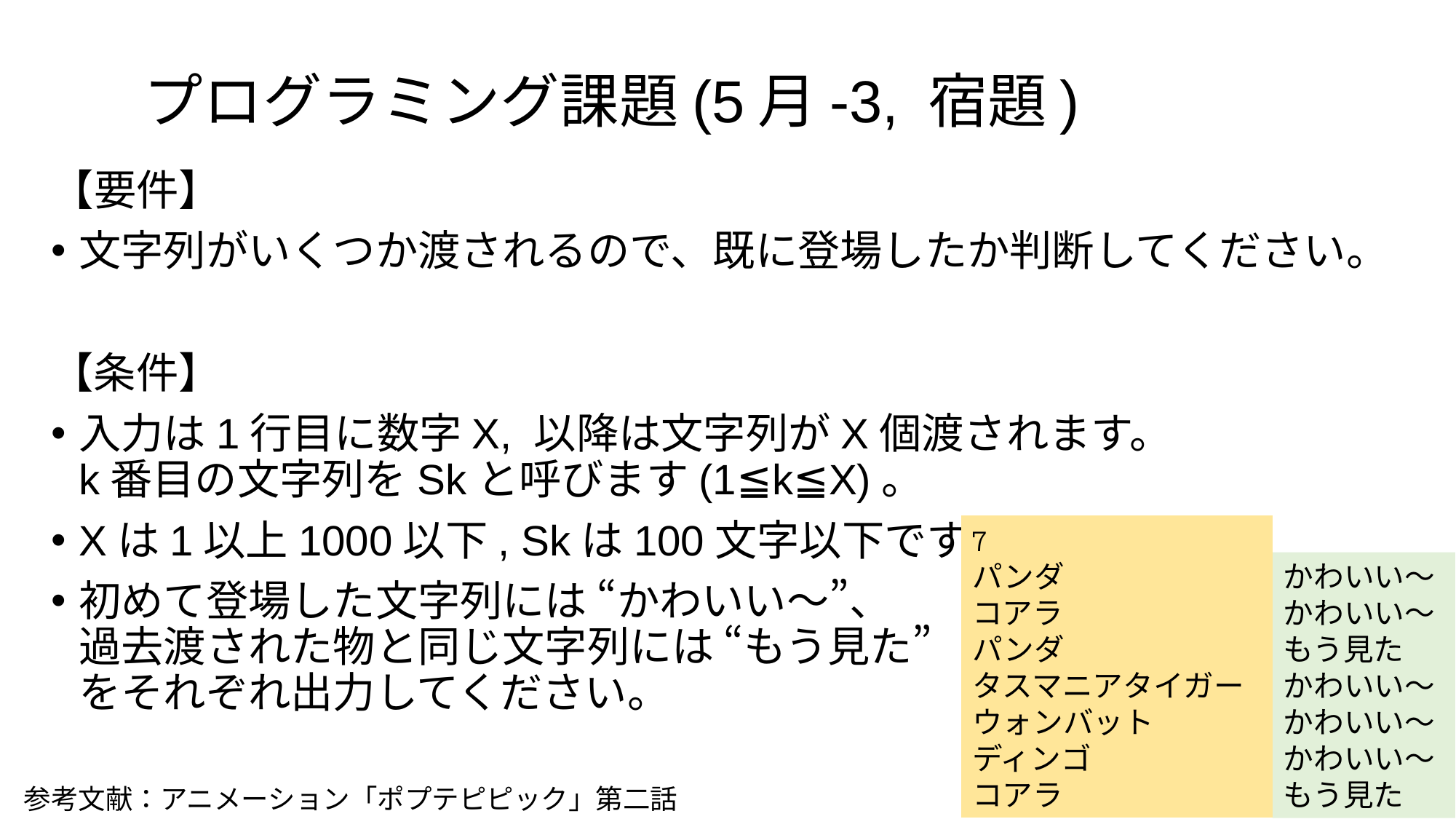

# プログラミング課題(5月-3, 宿題)
【要件】
文字列がいくつか渡されるので、既に登場したか判断してください。

【条件】
入力は1行目に数字X, 以降は文字列がX個渡されます。
k番目の文字列をSkと呼びます(1≦k≦X)。
Xは1以上1000以下, Skは100文字以下です。
初めて登場した文字列には “かわいい～”、
過去渡された物と同じ文字列には “もう見た”
をそれぞれ出力してください。
7
パンダ
コアラ
パンダ
タスマニアタイガー
ウォンバット
ディンゴ
コアラ
かわいい～
かわいい～
もう見た
かわいい～
かわいい～
かわいい～
もう見た
参考文献：アニメーション「ポプテピピック」第二話